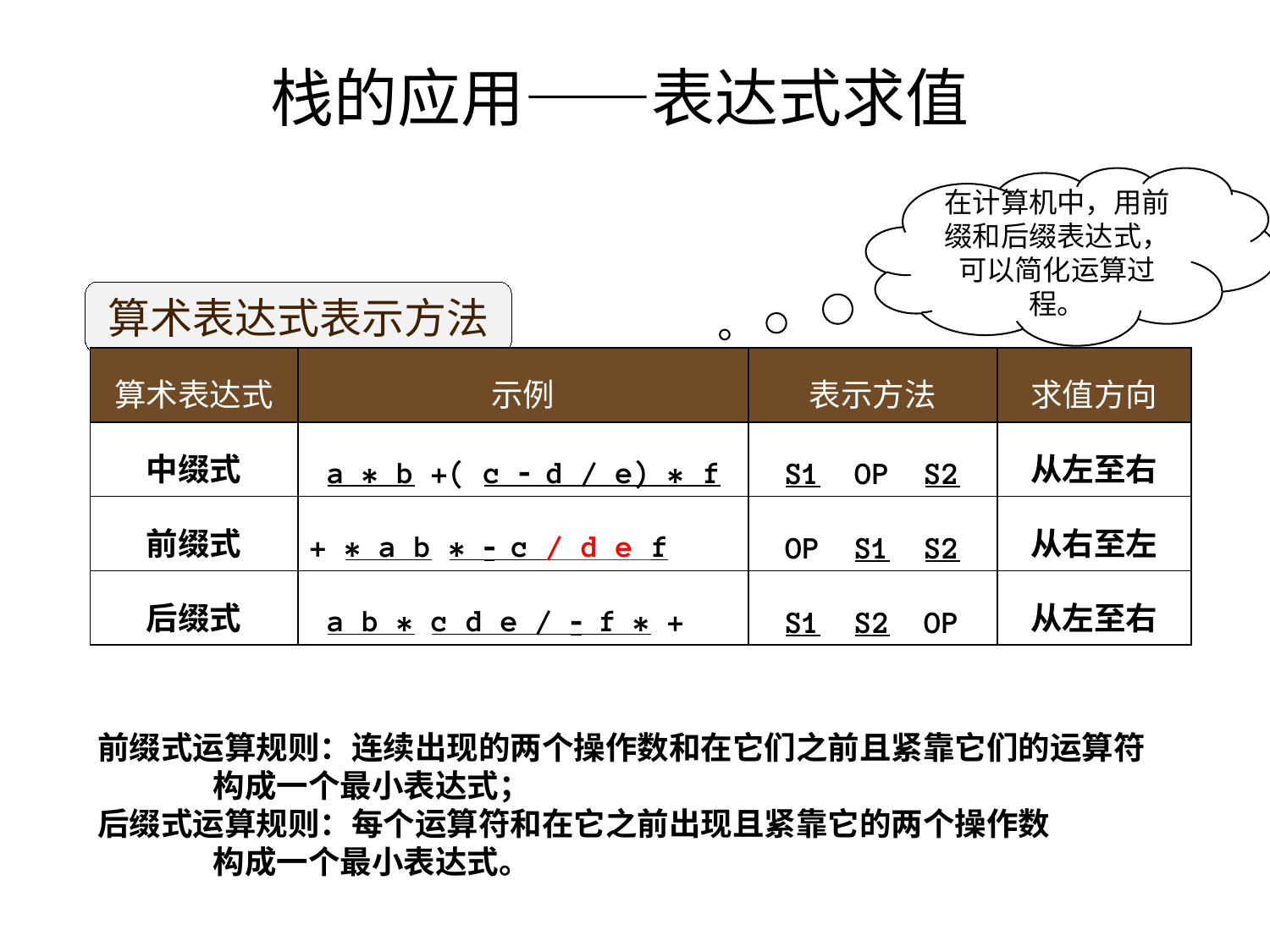

栈的应用——表达式求值
在计算机中，用前缀和后缀表达式，可以简化运算过程。
算术表达式表示方法
| 算术表达式 | 示例 | 表示方法 | 求值方向 |
| --- | --- | --- | --- |
| 中缀式 | a \* b +( c − d / e) \* f | S1 OP S2 | 从左至右 |
| 前缀式 | + \* a b \* − c / d e f | OP S1 S2 | 从右至左 |
| 后缀式 | a b \* c d e / − f \* + | S1 S2 OP | 从左至右 |
| 算数表达式 | 示例 | 表示方法 | 求值方向 |
| --- | --- | --- | --- |
| 中缀式 | a \* b +( c − d / e) \* f | S1 OP S2 | 从左至右 |
| 算数表达式 | 示例 | 表示方法 | 求值方向 |
| --- | --- | --- | --- |
| 中缀式 | a \* b +( c − d / e) \* f | S1 OP S2 | 从左至右 |
| 前缀式 | + \* a b \* − c / d e f | OP S1 S2 | 从右至左 |
前缀式运算规则：连续出现的两个操作数和在它们之前且紧靠它们的运算符
               构成一个最小表达式；
后缀式运算规则：每个运算符和在它之前出现且紧靠它的两个操作数
               构成一个最小表达式。
59